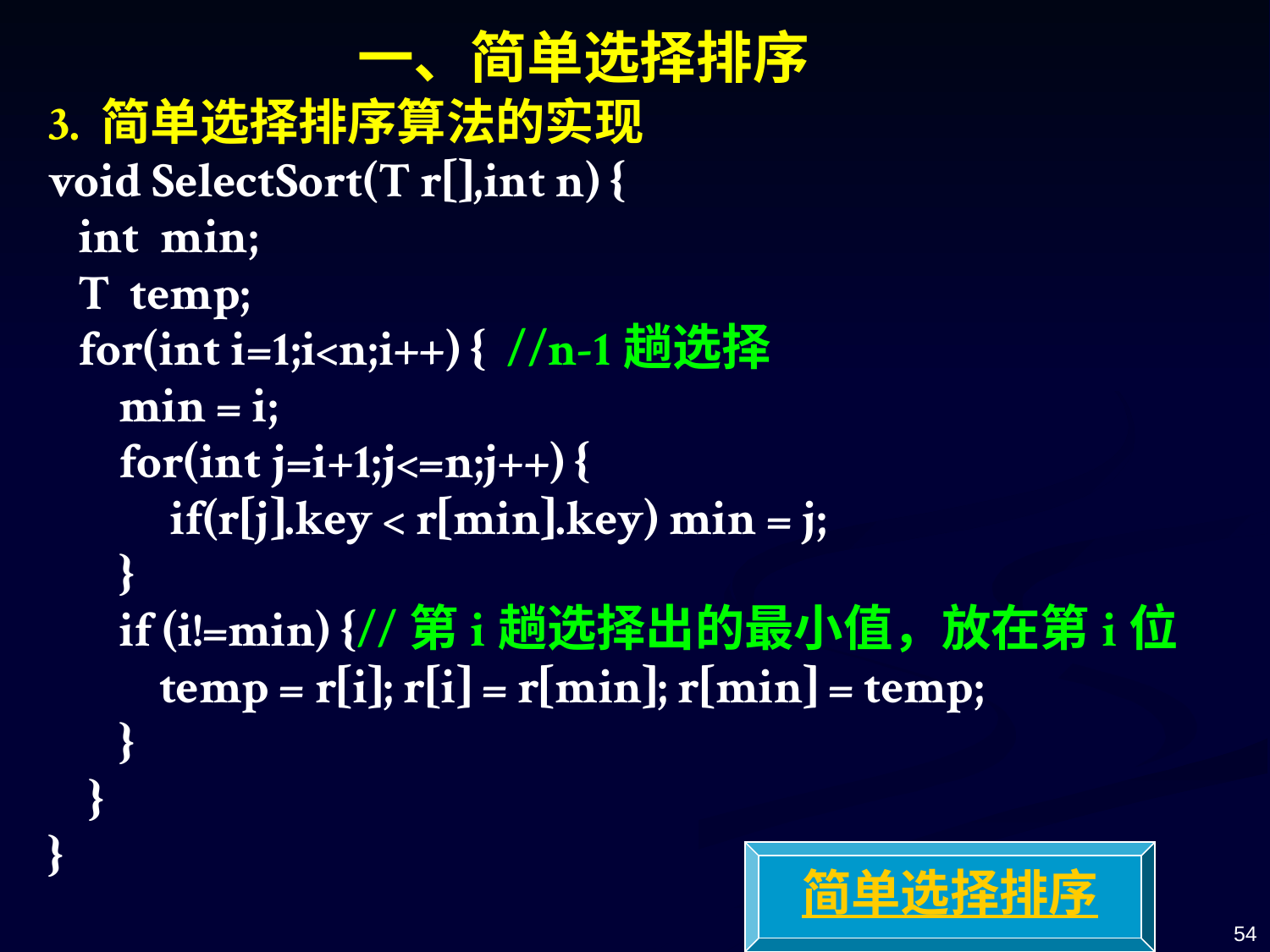

一、简单选择排序
3. 简单选择排序算法的实现
void SelectSort(T r[],int n) {
   int  min;
   T  temp;
   for(int i=1;i<n;i++) {  //n-1趟选择
       min = i;
       for(int j=i+1;j<=n;j++) {
            if(r[j].key < r[min].key) min = j;
       }
       if (i!=min) {//第i趟选择出的最小值，放在第i位
           temp = r[i]; r[i] = r[min]; r[min] = temp;
       }
    }
}
简单选择排序
54